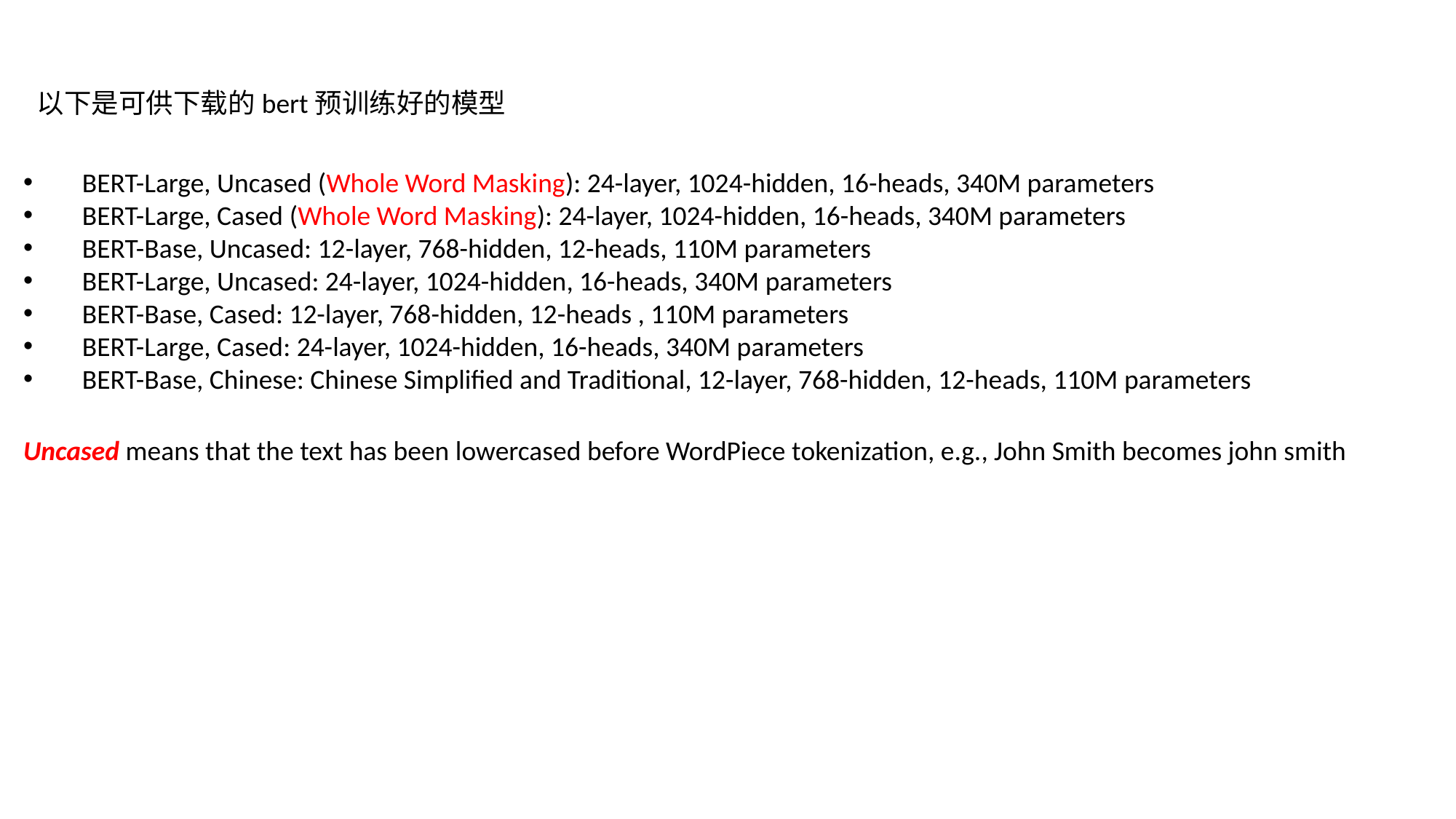

以下是可供下载的bert预训练好的模型
    BERT-Large, Uncased (Whole Word Masking): 24-layer, 1024-hidden, 16-heads, 340M parameters
    BERT-Large, Cased (Whole Word Masking): 24-layer, 1024-hidden, 16-heads, 340M parameters
    BERT-Base, Uncased: 12-layer, 768-hidden, 12-heads, 110M parameters
    BERT-Large, Uncased: 24-layer, 1024-hidden, 16-heads, 340M parameters
    BERT-Base, Cased: 12-layer, 768-hidden, 12-heads , 110M parameters
    BERT-Large, Cased: 24-layer, 1024-hidden, 16-heads, 340M parameters
    BERT-Base, Chinese: Chinese Simplified and Traditional, 12-layer, 768-hidden, 12-heads, 110M parameters
Uncased means that the text has been lowercased before WordPiece tokenization, e.g., John Smith becomes john smith